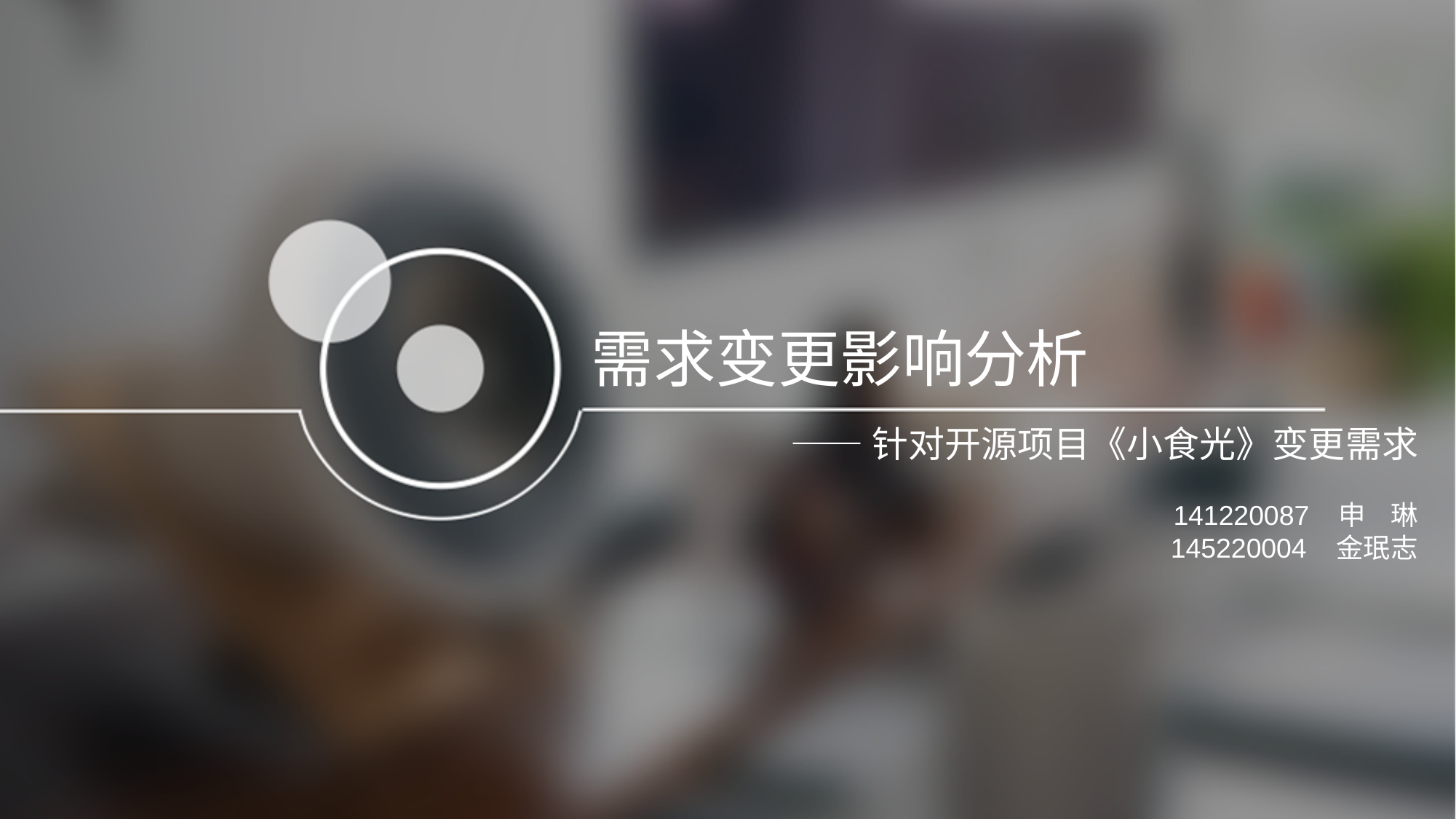

# 需求变更影响分析
——针对开源项目《小食光》变更需求

141220087   申    琳
145220004   金珉志